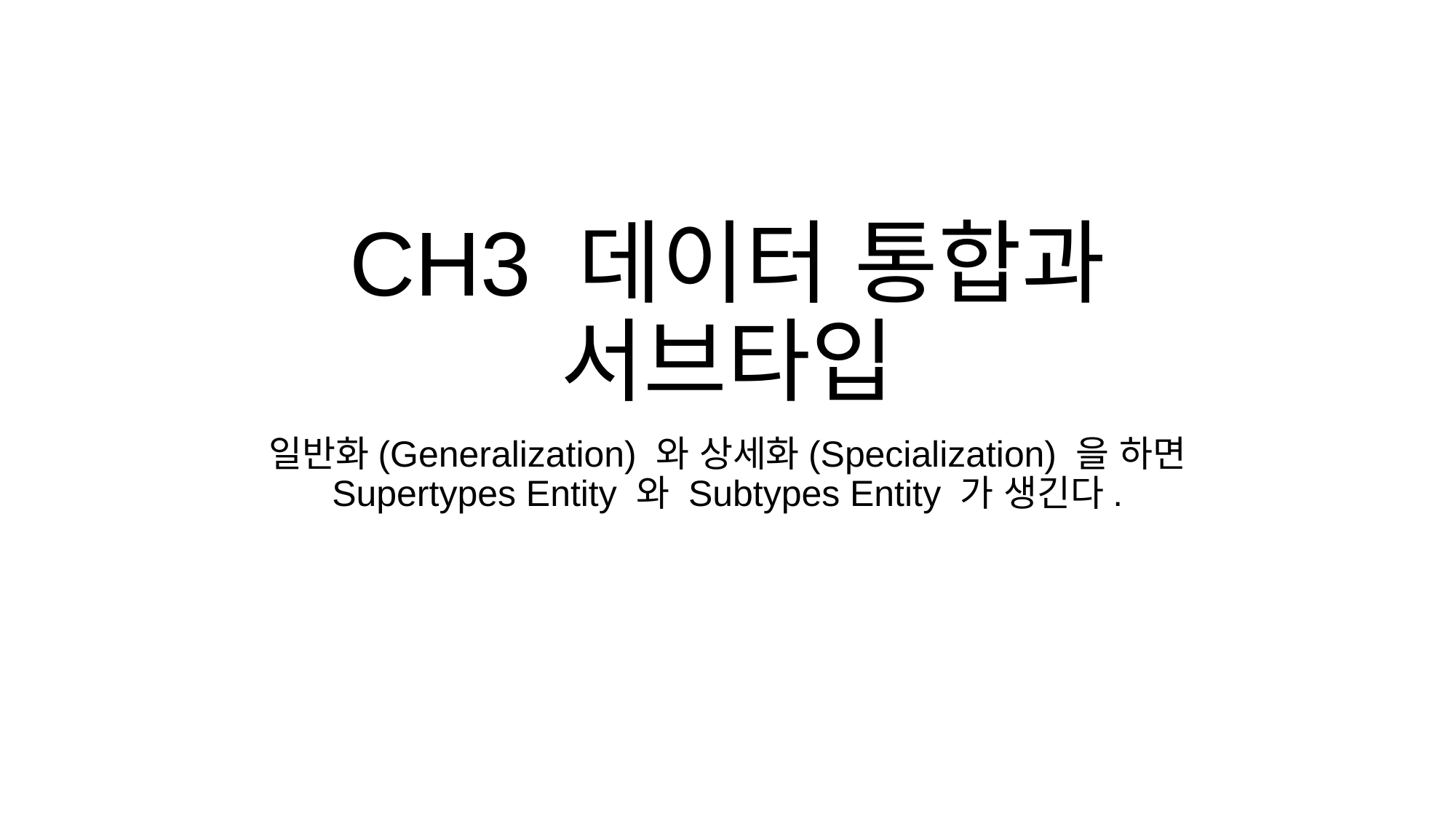

# CH3 데이터 통합과 서브타입
일반화(Generalization) 와 상세화(Specialization) 을 하면
Supertypes Entity 와 Subtypes Entity 가 생긴다.